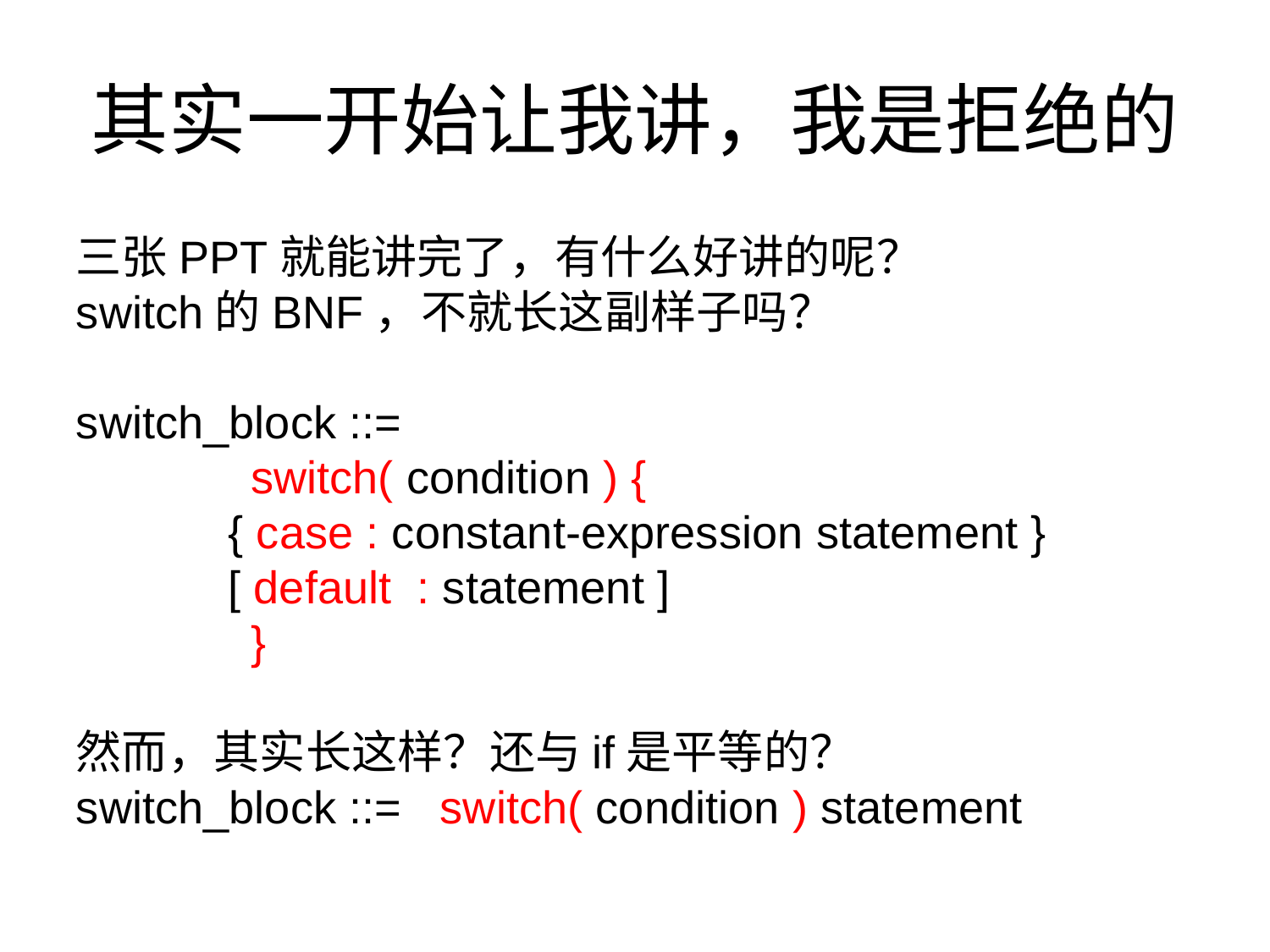

其实一开始让我讲，我是拒绝的
三张PPT就能讲完了，有什么好讲的呢？
switch的BNF，不就长这副样子吗？

switch_block ::=
		switch( condition ) {
            { case : constant-expression statement }
            [ default  : statement ]
		}

然而，其实长这样？还与if是平等的？
switch_block ::=   switch( condition ) statement